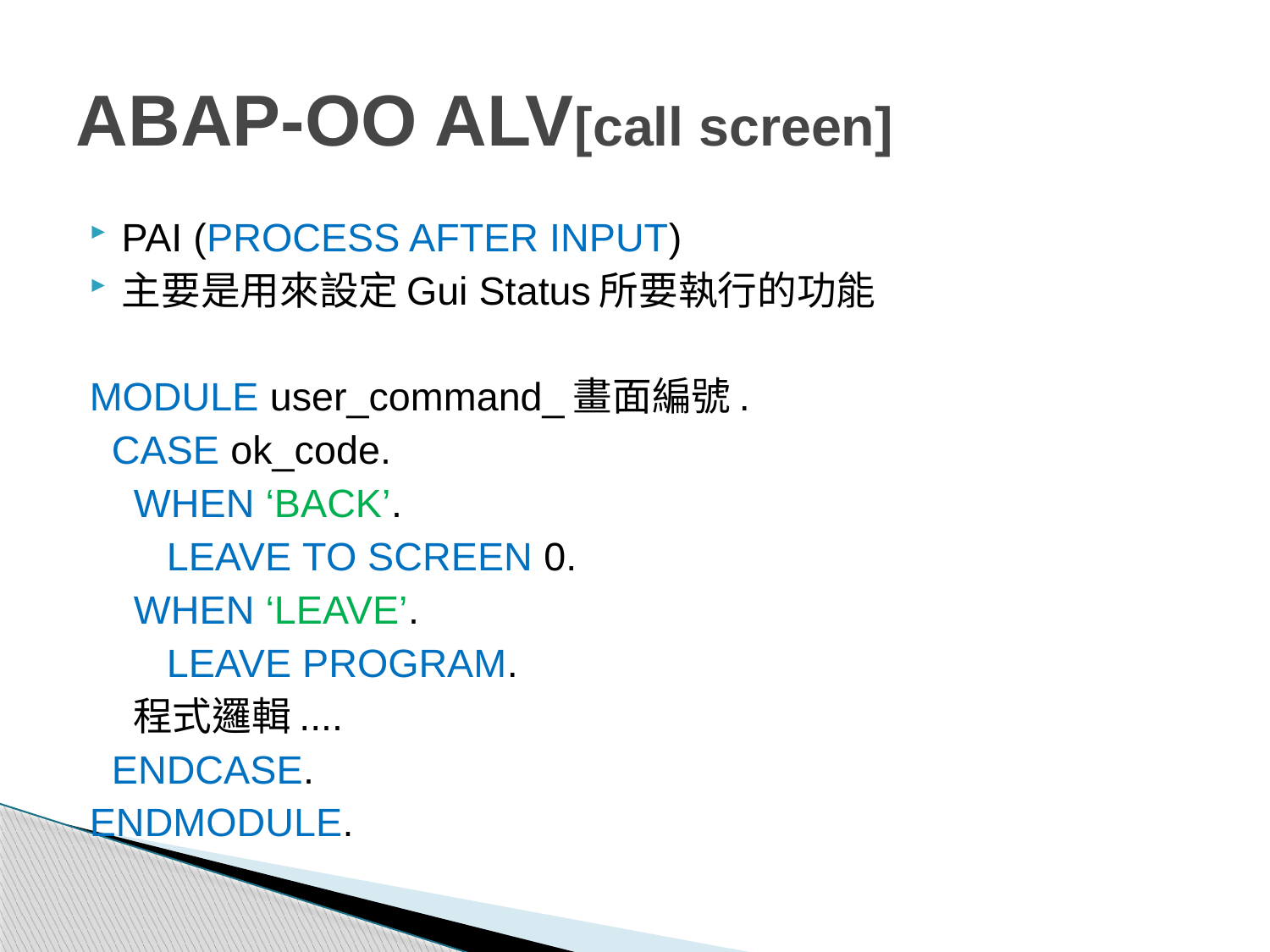

# ABAP-OO ALV[call screen]
PAI (PROCESS AFTER INPUT)
主要是用來設定Gui Status所要執行的功能

MODULE user_command_畫面編號.
  CASE ok_code.
    WHEN ‘BACK’.
       LEAVE TO SCREEN 0.
    WHEN ‘LEAVE’.
       LEAVE PROGRAM.
    程式邏輯....
  ENDCASE.
ENDMODULE.